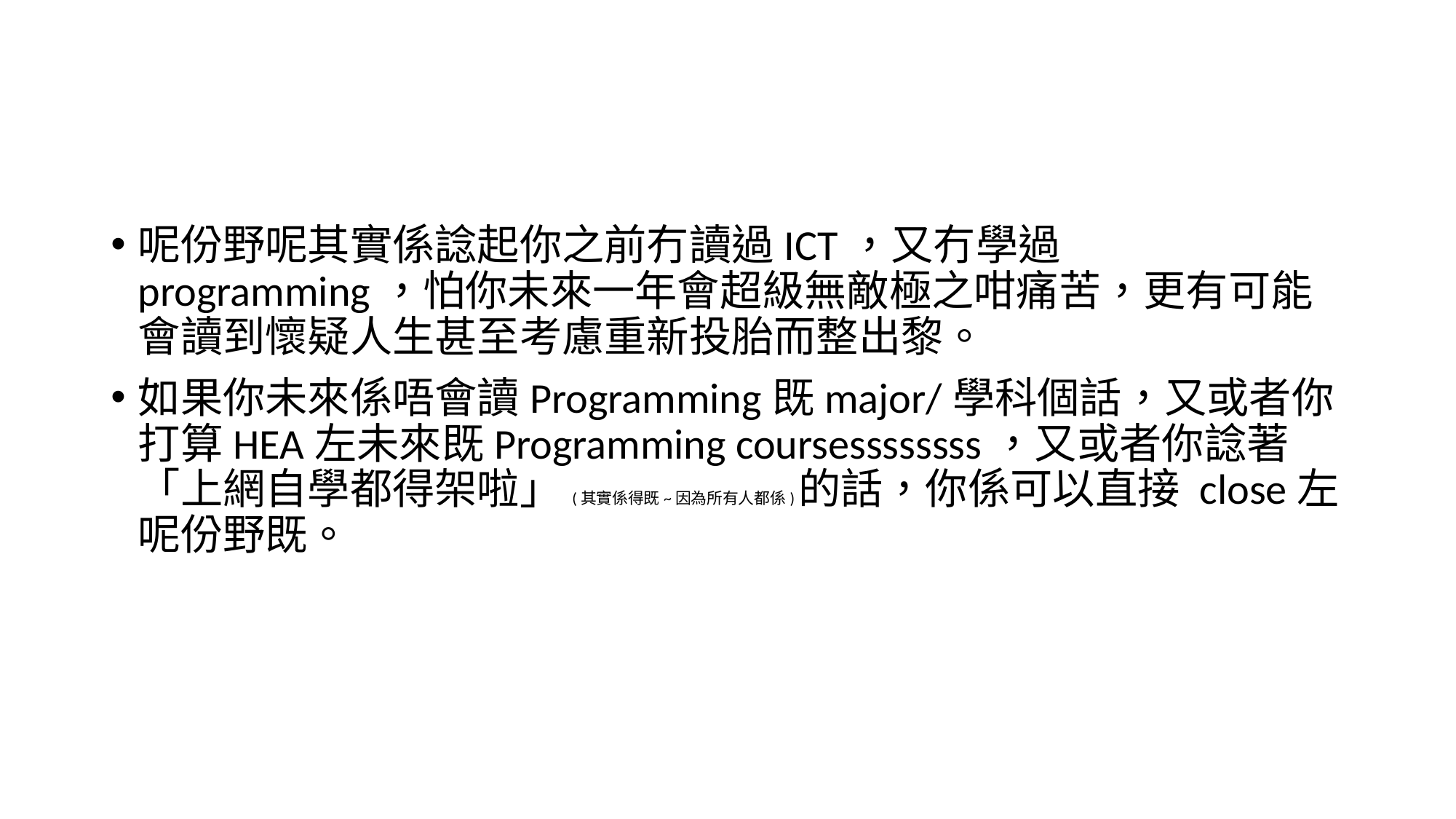

#
呢份野呢其實係諗起你之前冇讀過ICT，又冇學過programming，怕你未來一年會超級無敵極之咁痛苦，更有可能會讀到懷疑人生甚至考慮重新投胎而整出黎。
如果你未來係唔會讀Programming既major/學科個話，又或者你打算HEA左未來既Programming coursessssssss，又或者你諗著「上網自學都得架啦」(其實係得既~因為所有人都係)的話，你係可以直接 close左呢份野既。